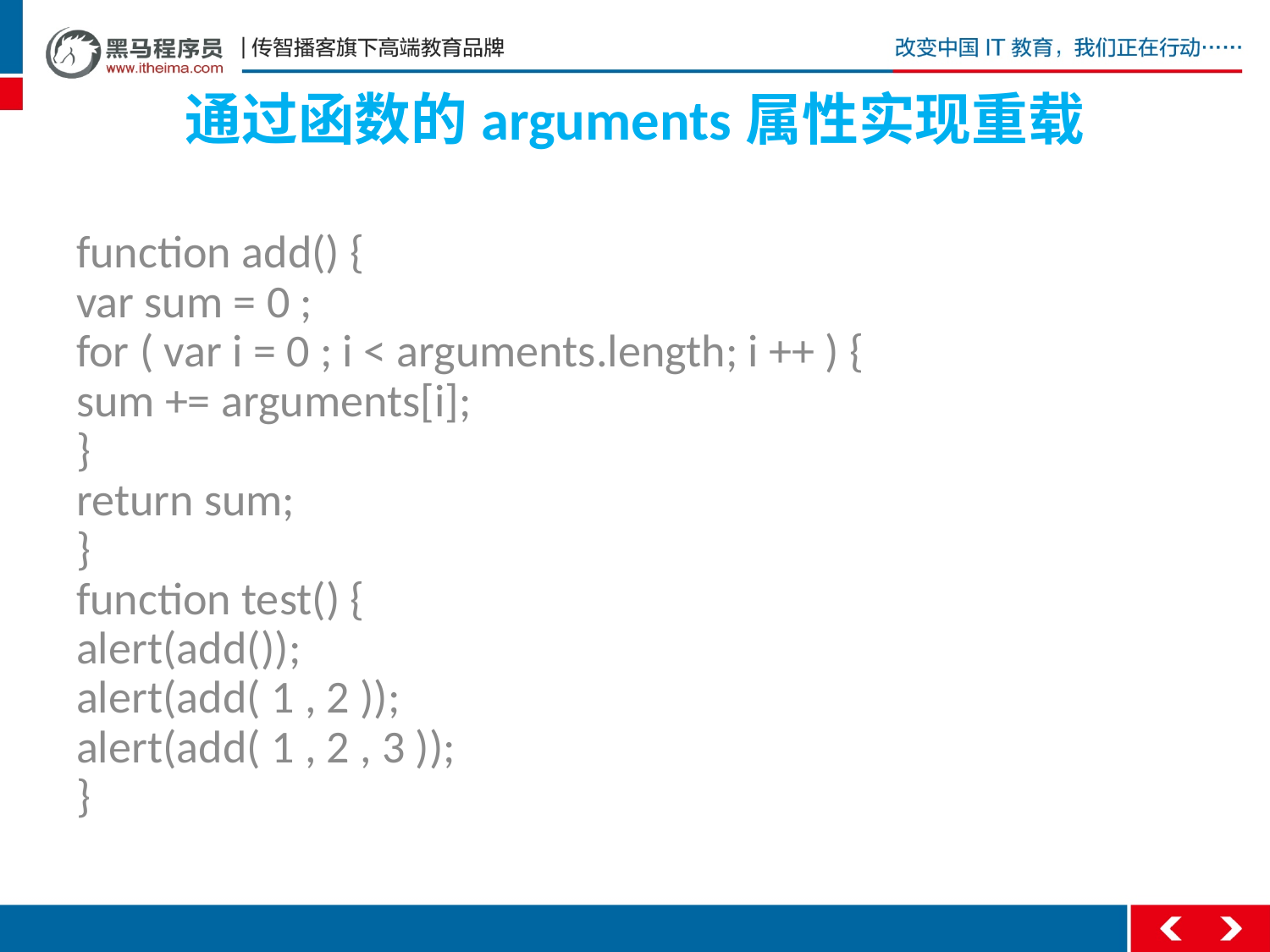

# 通过函数的arguments属性实现重载
function add() {
var sum = 0 ;
for ( var i = 0 ; i < arguments.length; i ++ ) {
sum += arguments[i];
}
return sum;
}
function test() {
alert(add());
alert(add( 1 , 2 ));
alert(add( 1 , 2 , 3 ));
}